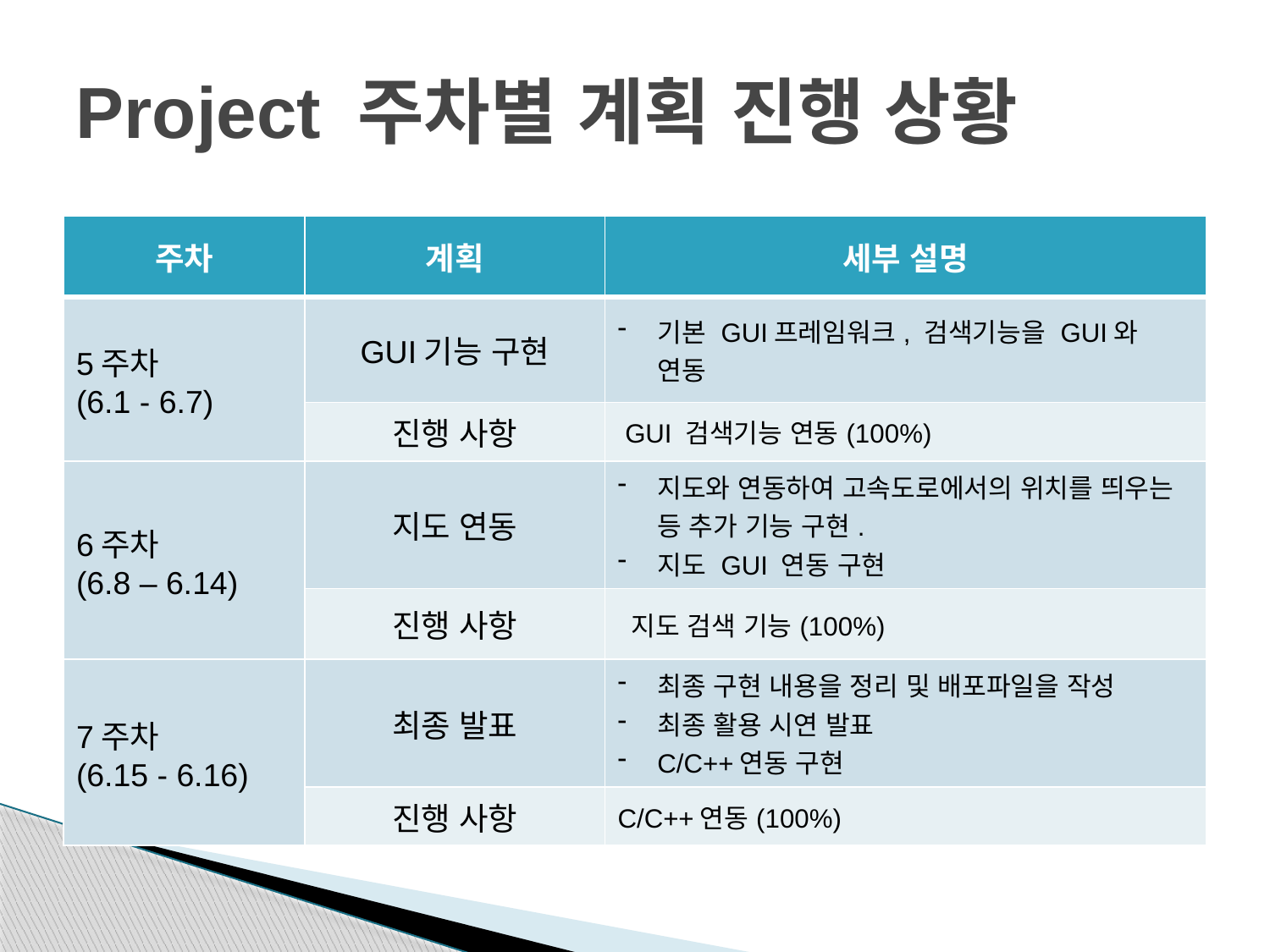

# Project 주차별 계획 진행 상황
| 주차 | 계획 | 세부 설명 |
| --- | --- | --- |
| 5주차 (6.1 - 6.7) | GUI기능 구현 | 기본 GUI프레임워크, 검색기능을 GUI와 연동 |
|  | 진행 사항 | GUI 검색기능 연동(100%) |
| 6주차 (6.8 – 6.14) | 지도 연동 | 지도와 연동하여 고속도로에서의 위치를 띄우는 등 추가 기능 구현. 지도 GUI 연동 구현 |
|  | 진행 사항 | 지도 검색 기능(100%) |
| 7주차 (6.15 - 6.16) | 최종 발표 | 최종 구현 내용을 정리 및 배포파일을 작성 최종 활용 시연 발표 C/C++연동 구현 |
|  | 진행 사항 | C/C++연동(100%) |